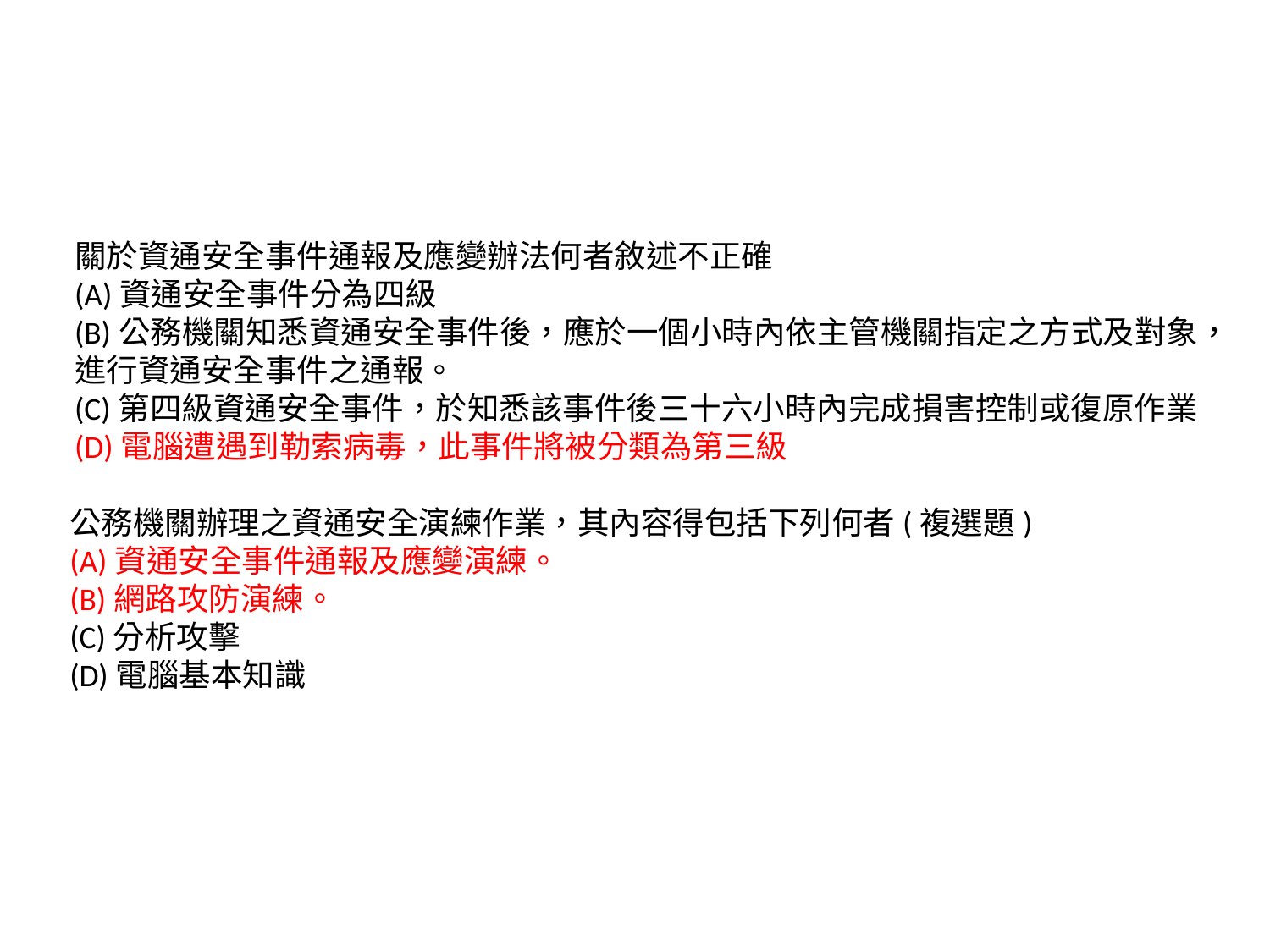

#
關於資通安全事件通報及應變辦法何者敘述不正確
(A)資通安全事件分為四級
(B)公務機關知悉資通安全事件後，應於一個小時內依主管機關指定之方式及對象，
進行資通安全事件之通報。
(C)第四級資通安全事件，於知悉該事件後三十六小時內完成損害控制或復原作業
(D)電腦遭遇到勒索病毒，此事件將被分類為第三級
公務機關辦理之資通安全演練作業，其內容得包括下列何者(複選題)
(A)資通安全事件通報及應變演練。
(B)網路攻防演練。
(C)分析攻擊
(D)電腦基本知識